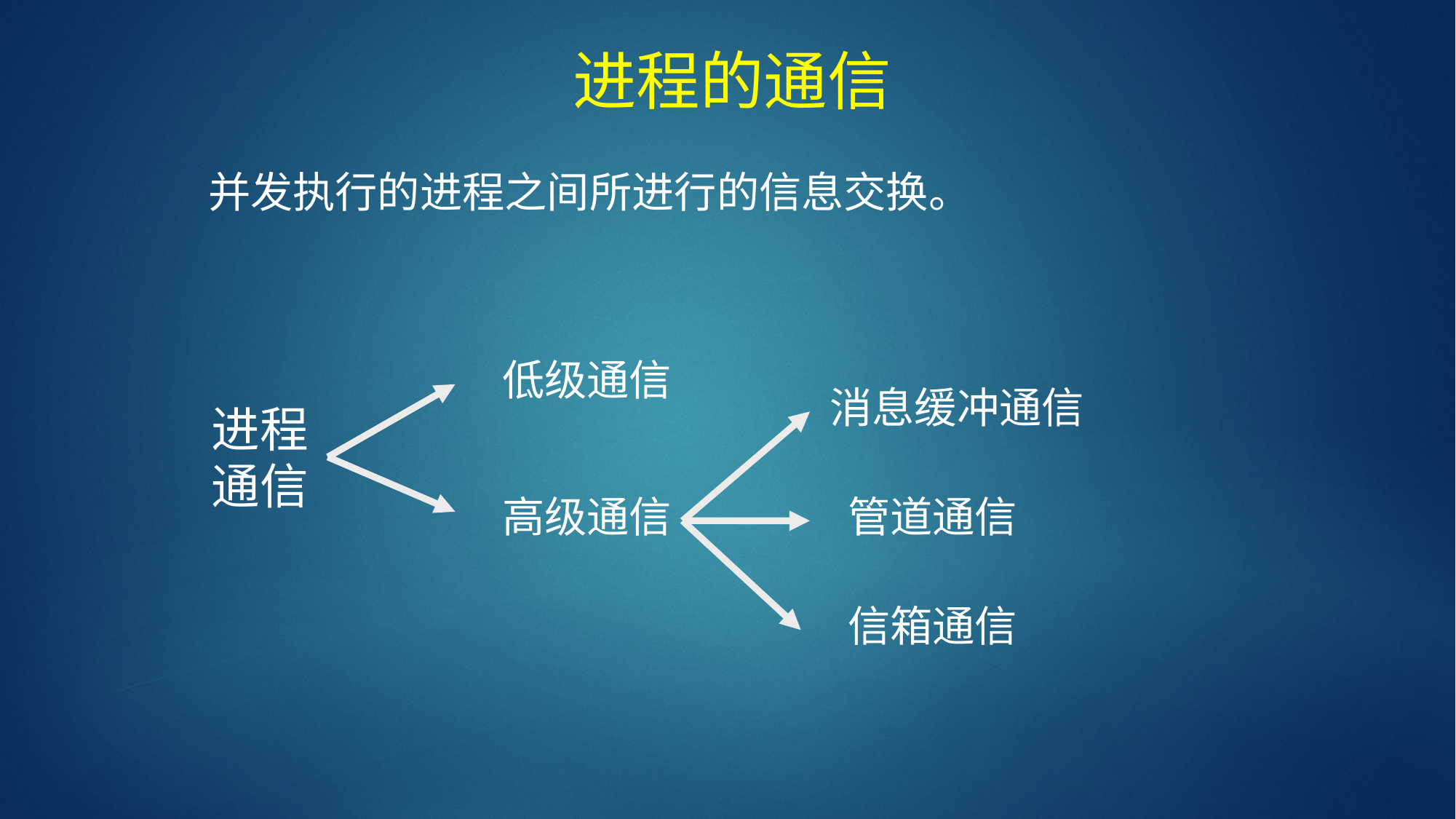

# 进程的通信
并发执行的进程之间所进行的信息交换。
低级通信
消息缓冲通信

进程
通信

高级通信
管道通信
信箱通信